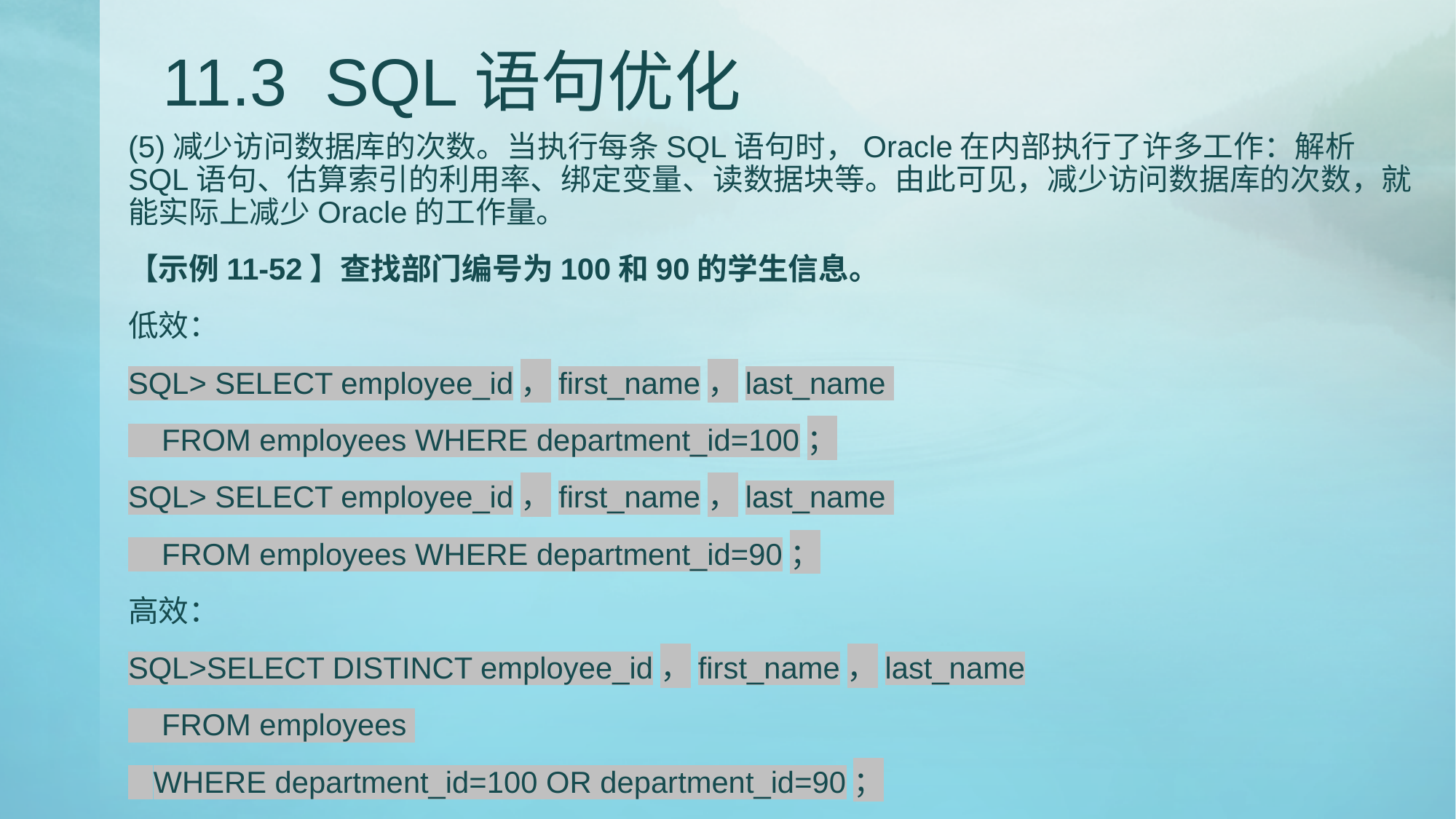

# 11.3  SQL语句优化
(5)减少访问数据库的次数。当执行每条SQL语句时，Oracle在内部执行了许多工作：解析SQL语句、估算索引的利用率、绑定变量、读数据块等。由此可见，减少访问数据库的次数，就能实际上减少Oracle的工作量。
【示例11-52】查找部门编号为100和90的学生信息。
低效：
SQL> SELECT employee_id，first_name，last_name
    FROM employees WHERE department_id=100；
SQL> SELECT employee_id，first_name，last_name
    FROM employees WHERE department_id=90；
高效：
SQL>SELECT DISTINCT employee_id，first_name，last_name
    FROM employees
   WHERE department_id=100 OR department_id=90；